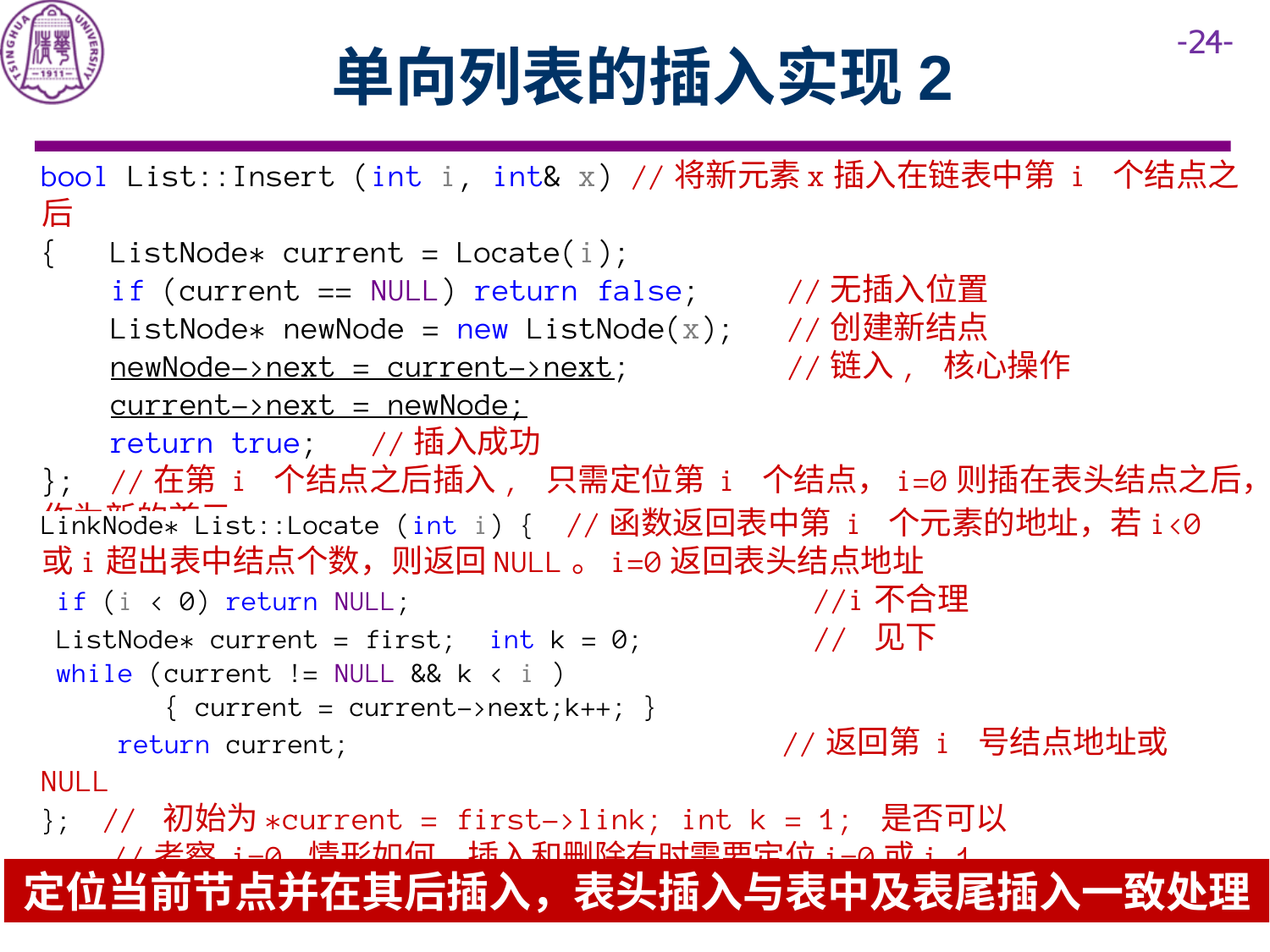

# 单向列表的插入实现2
bool List::Insert (int i, int& x) //将新元素x插入在链表中第 i 个结点之后
{   ListNode* current = Locate(i);
    if (current == NULL) return false;     //无插入位置
    ListNode* newNode = new ListNode(x);   //创建新结点
    newNode->next = current->next;         //链入, 核心操作
    current->next = newNode;
    return true;   //插入成功
};  //在第 i 个结点之后插入, 只需定位第 i 个结点，i=0则插在表头结点之后，作为新的首元。
LinkNode* List::Locate (int i) {  //函数返回表中第 i 个元素的地址，若i<0或i超出表中结点个数，则返回NULL。i=0返回表头结点地址
 if (i < 0) return NULL;                          //i不合理
 ListNode* current = first;  int k = 0;           // 见下
 while (current != NULL && k < i )
        { current = current->next;k++; }
     return current;                            //返回第 i 号结点地址或NULL
};  // 初始为*current = first->link; int k = 1; 是否可以
    //考察 i=0 情形如何，插入和删除有时需要定位i=0或i-1
定位当前节点并在其后插入，表头插入与表中及表尾插入一致处理